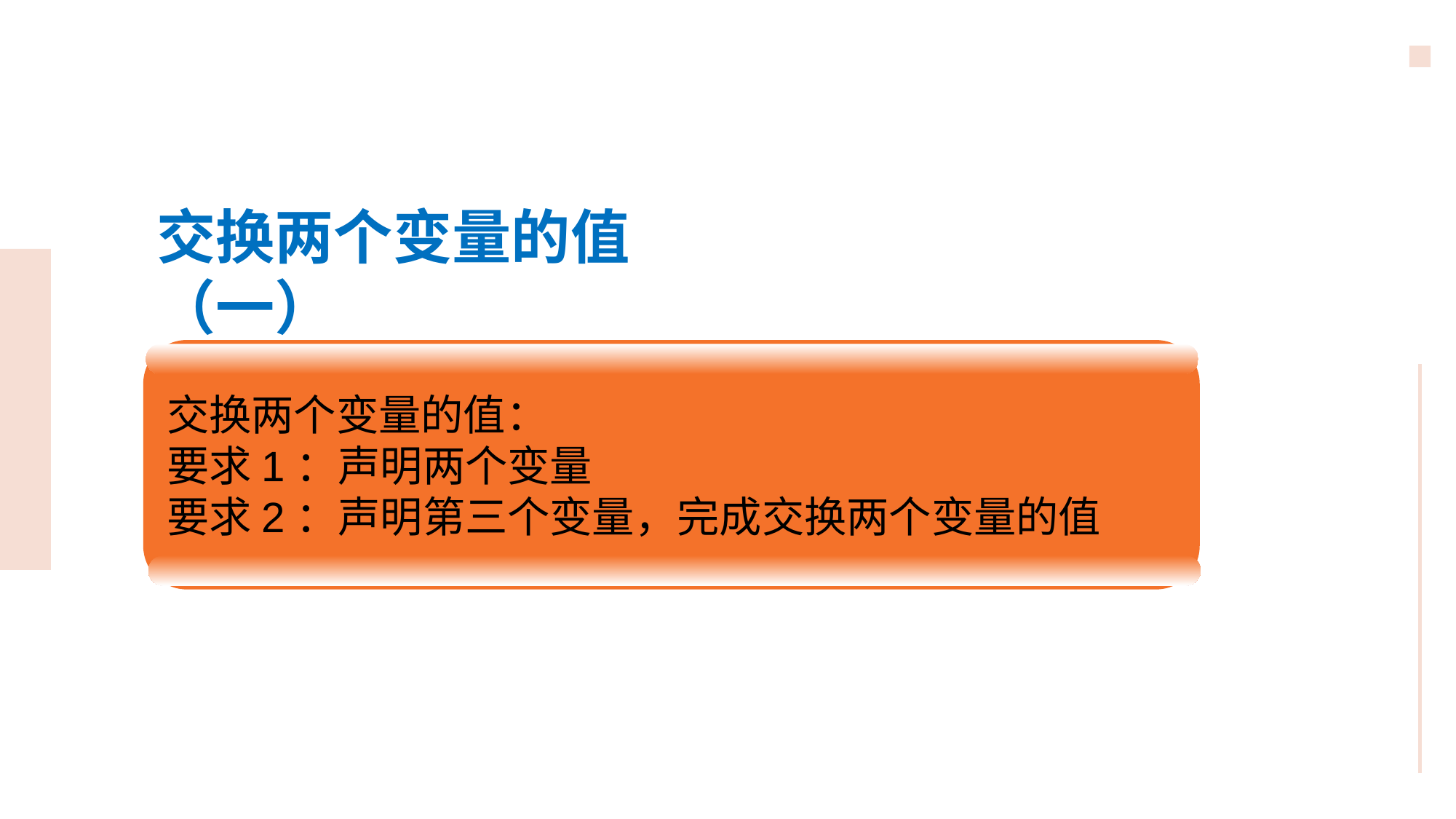

交换两个变量的值（一）

交换两个变量的值：
要求1：声明两个变量
要求2：声明第三个变量，完成交换两个变量的值